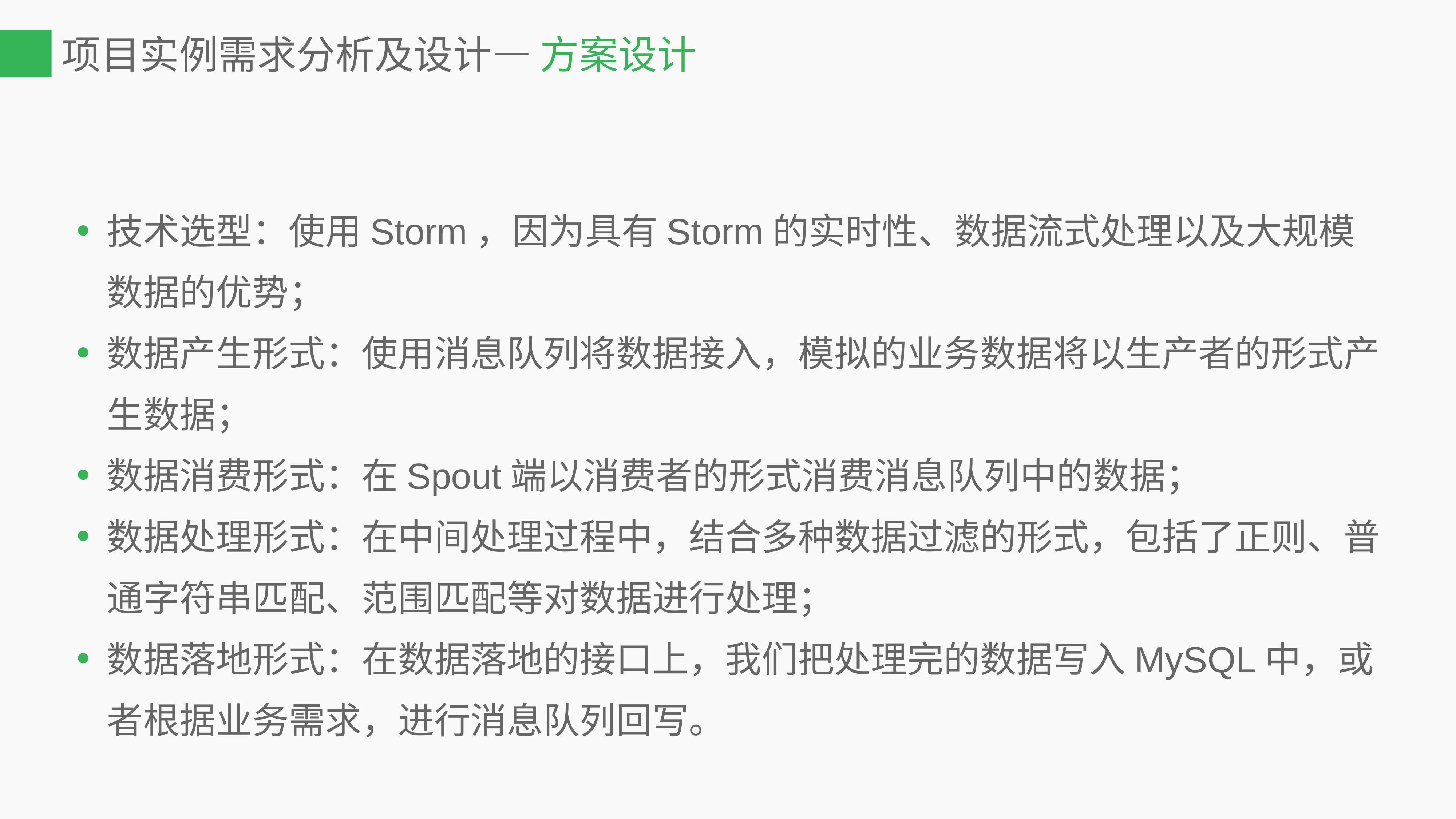

# 项目实例需求分析及设计— 方案设计
技术选型：使用Storm，因为具有Storm的实时性、数据流式处理以及大规模数据的优势；
数据产生形式：使用消息队列将数据接入，模拟的业务数据将以生产者的形式产生数据；
数据消费形式：在Spout端以消费者的形式消费消息队列中的数据；
数据处理形式：在中间处理过程中，结合多种数据过滤的形式，包括了正则、普通字符串匹配、范围匹配等对数据进行处理；
数据落地形式：在数据落地的接口上，我们把处理完的数据写入MySQL中，或者根据业务需求，进行消息队列回写。